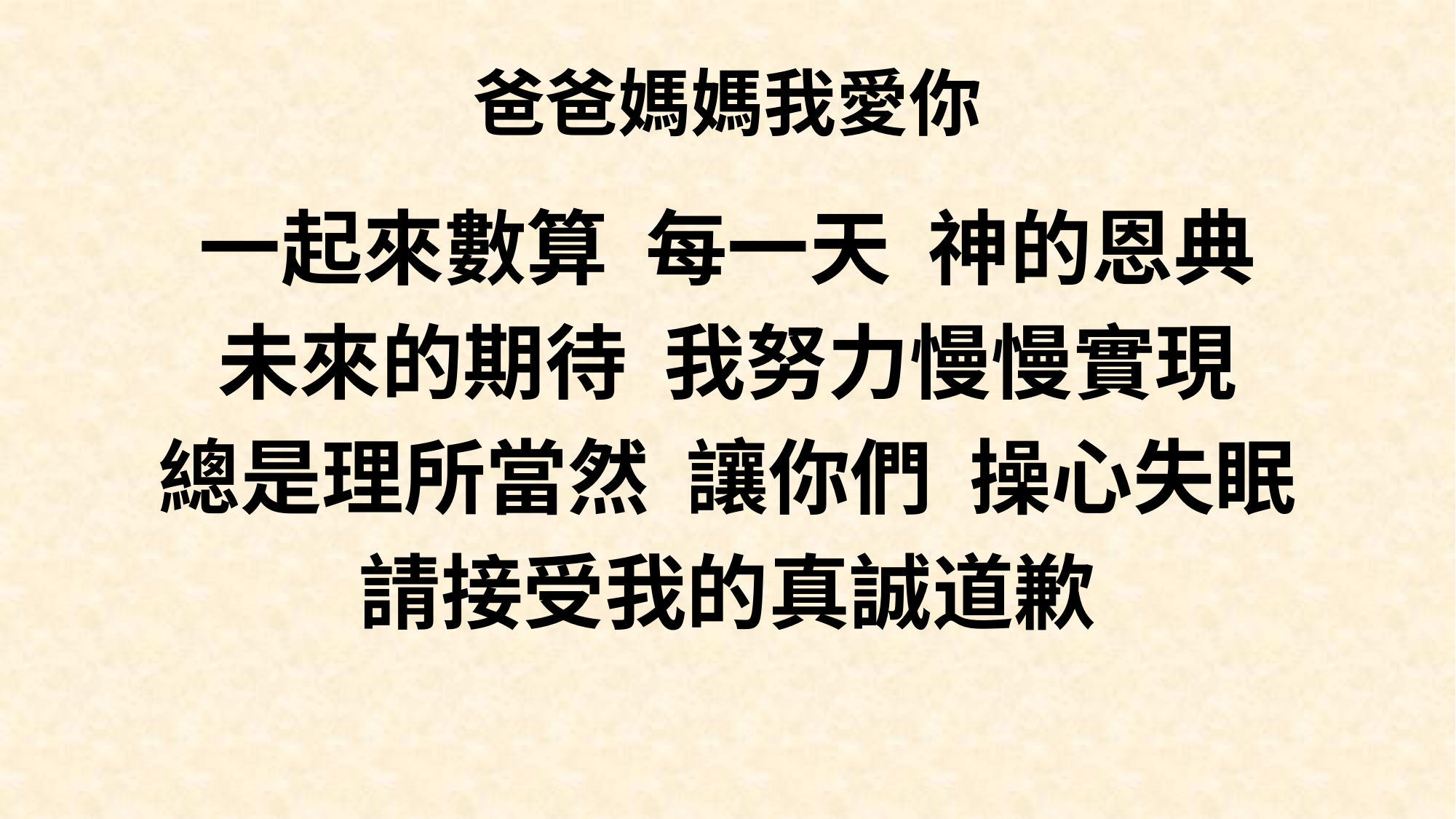

# 爸爸媽媽我愛你
一起來數算  每一天  神的恩典
未來的期待  我努力慢慢實現
總是理所當然  讓你們  操心失眠
請接受我的真誠道歉